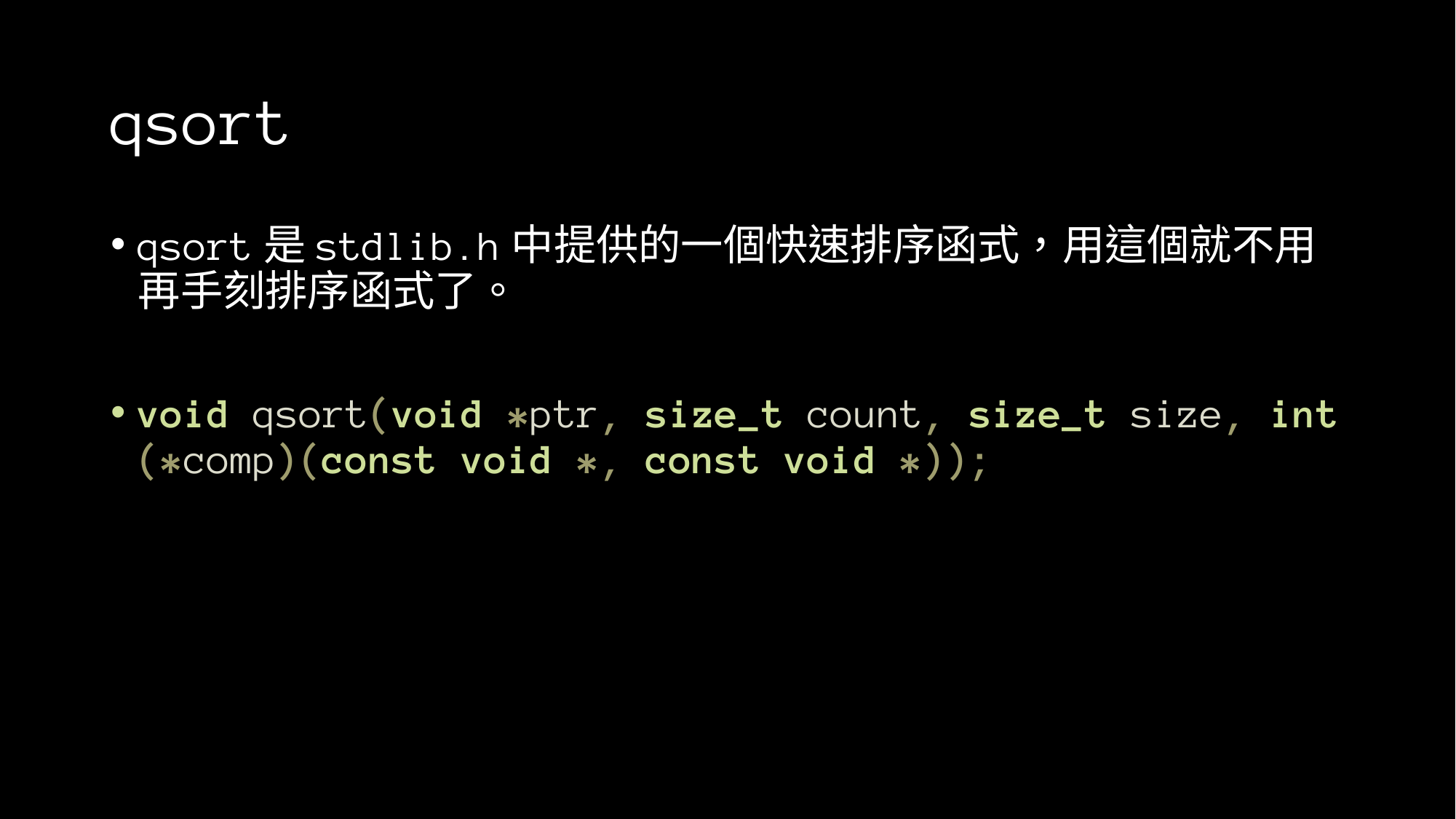

# qsort
qsort是stdlib.h中提供的一個快速排序函式，用這個就不用再手刻排序函式了。

void qsort(void *ptr, size_t count, size_t size, int (*comp)(const void *, const void *));